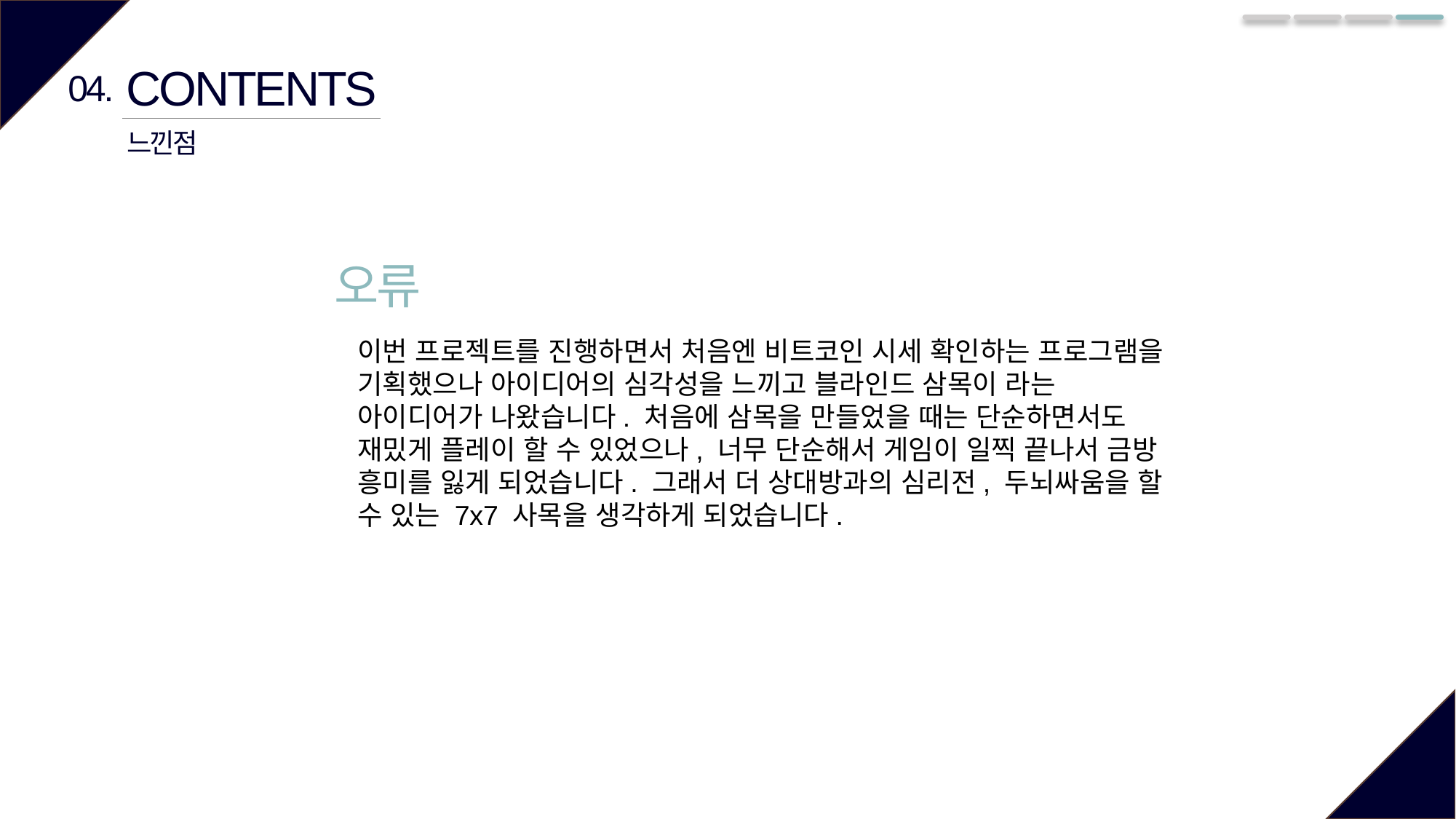

CONTENTS
04.
느낀점
오류
이번 프로젝트를 진행하면서 처음엔 비트코인 시세 확인하는 프로그램을 기획했으나 아이디어의 심각성을 느끼고 블라인드 삼목이 라는 아이디어가 나왔습니다. 처음에 삼목을 만들었을 때는 단순하면서도 재밌게 플레이 할 수 있었으나, 너무 단순해서 게임이 일찍 끝나서 금방 흥미를 잃게 되었습니다. 그래서 더 상대방과의 심리전, 두뇌싸움을 할 수 있는 7x7 사목을 생각하게 되었습니다.